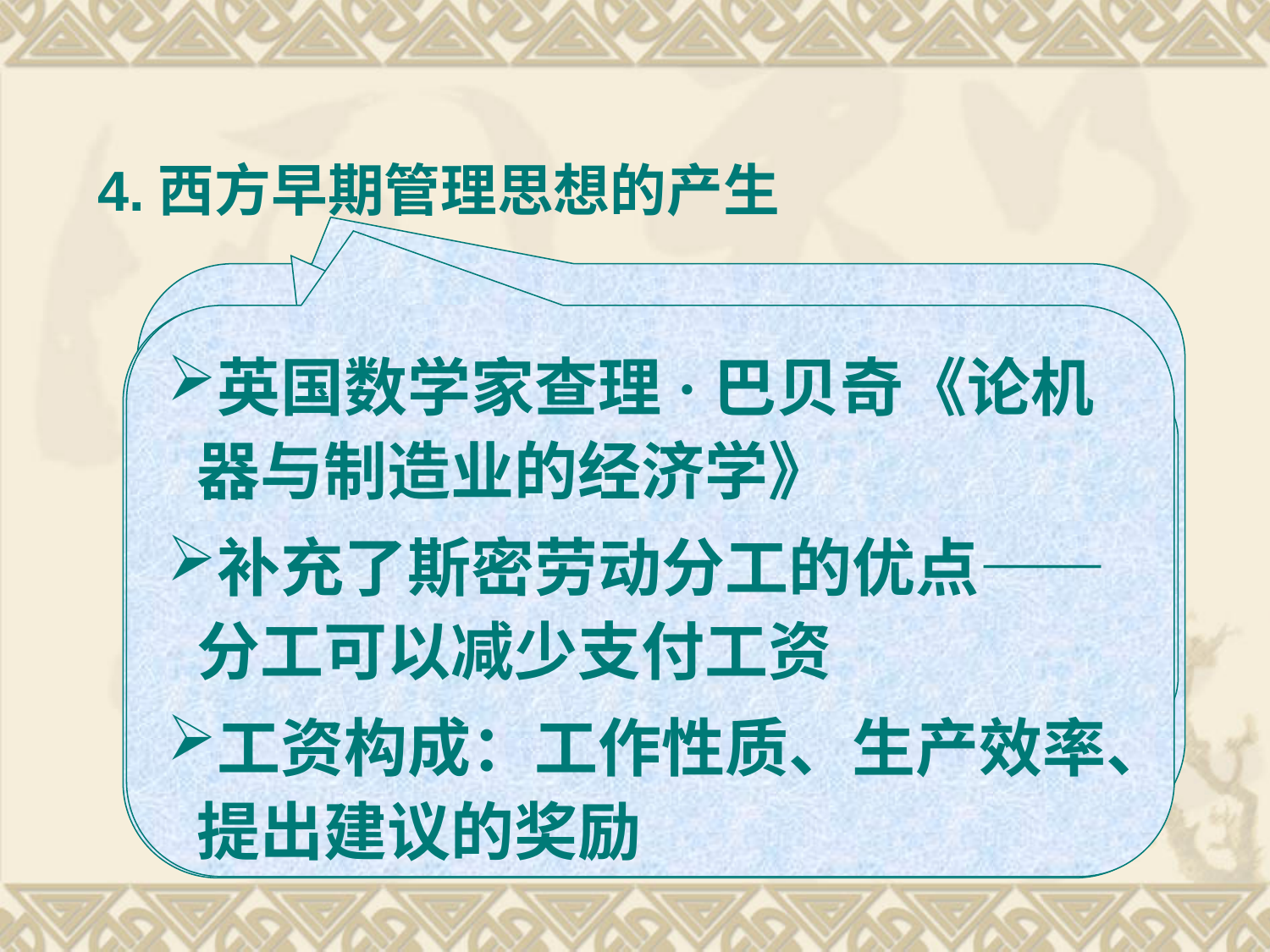

4.西方早期管理思想的产生

英国经济学家亚当·斯密
1776年出版了《国民财富的性质和原因研究》
系统阐述了劳动价值论及劳动分工理论
英国数学家查理·巴贝奇《论机器与制造业的经济学》
补充了斯密劳动分工的优点——分工可以减少支付工资
工资构成：工作性质、生产效率、提出建议的奖励
英国空想社会主义者罗伯特·欧文——人事管理的创始人
在工厂中要重视人的因素
人是环境的产物，只有处在适宜的物质和道德环境下，人才能培养出好的品德。
劳动是国民财富的源泉
分工可以提高劳动效率